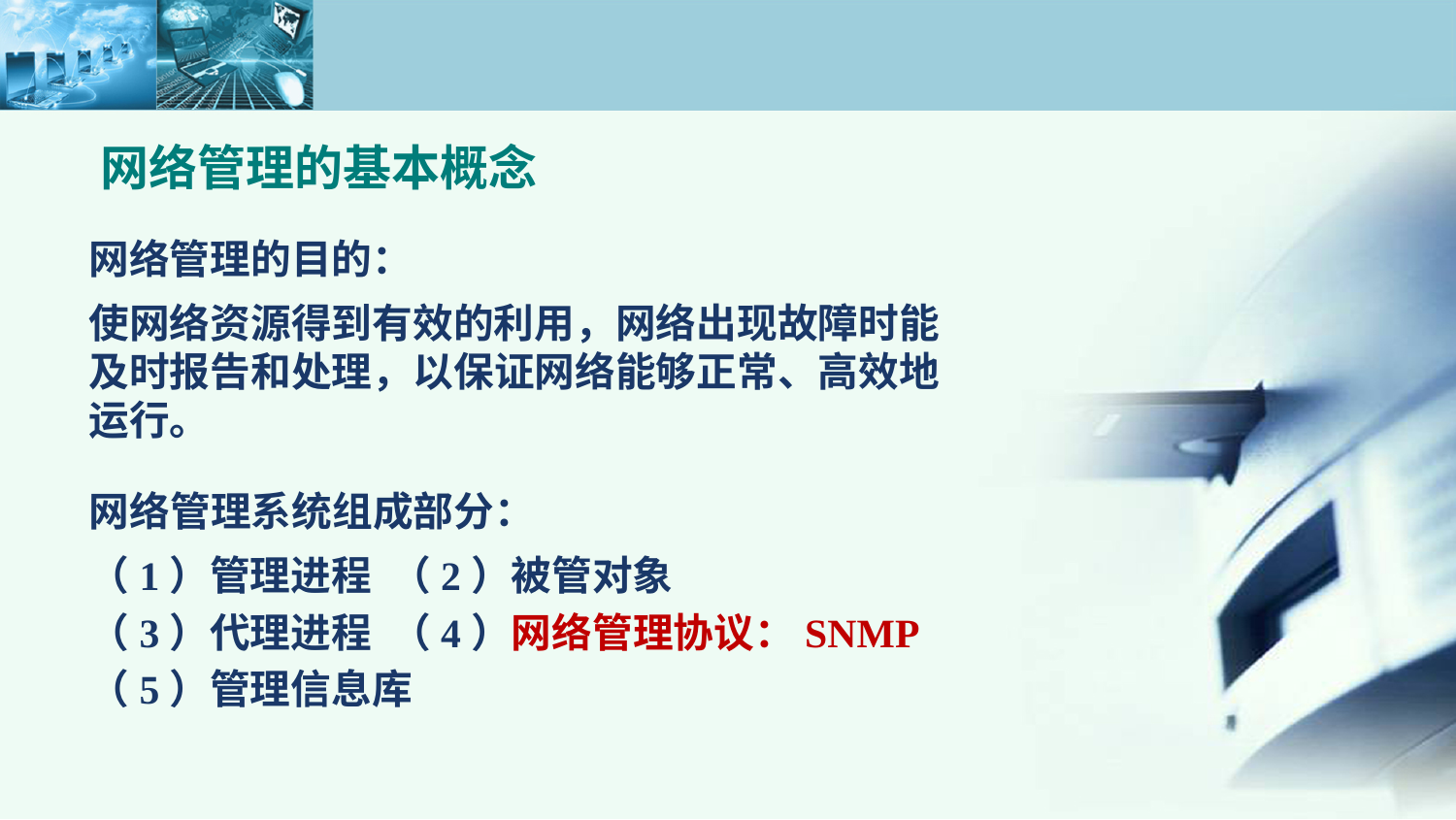

网络管理的基本概念
网络管理的目的：
使网络资源得到有效的利用，网络出现故障时能及时报告和处理，以保证网络能够正常、高效地运行。
网络管理系统组成部分：
（1）管理进程  （2）被管对象
（3）代理进程  （4）网络管理协议：SNMP
（5）管理信息库